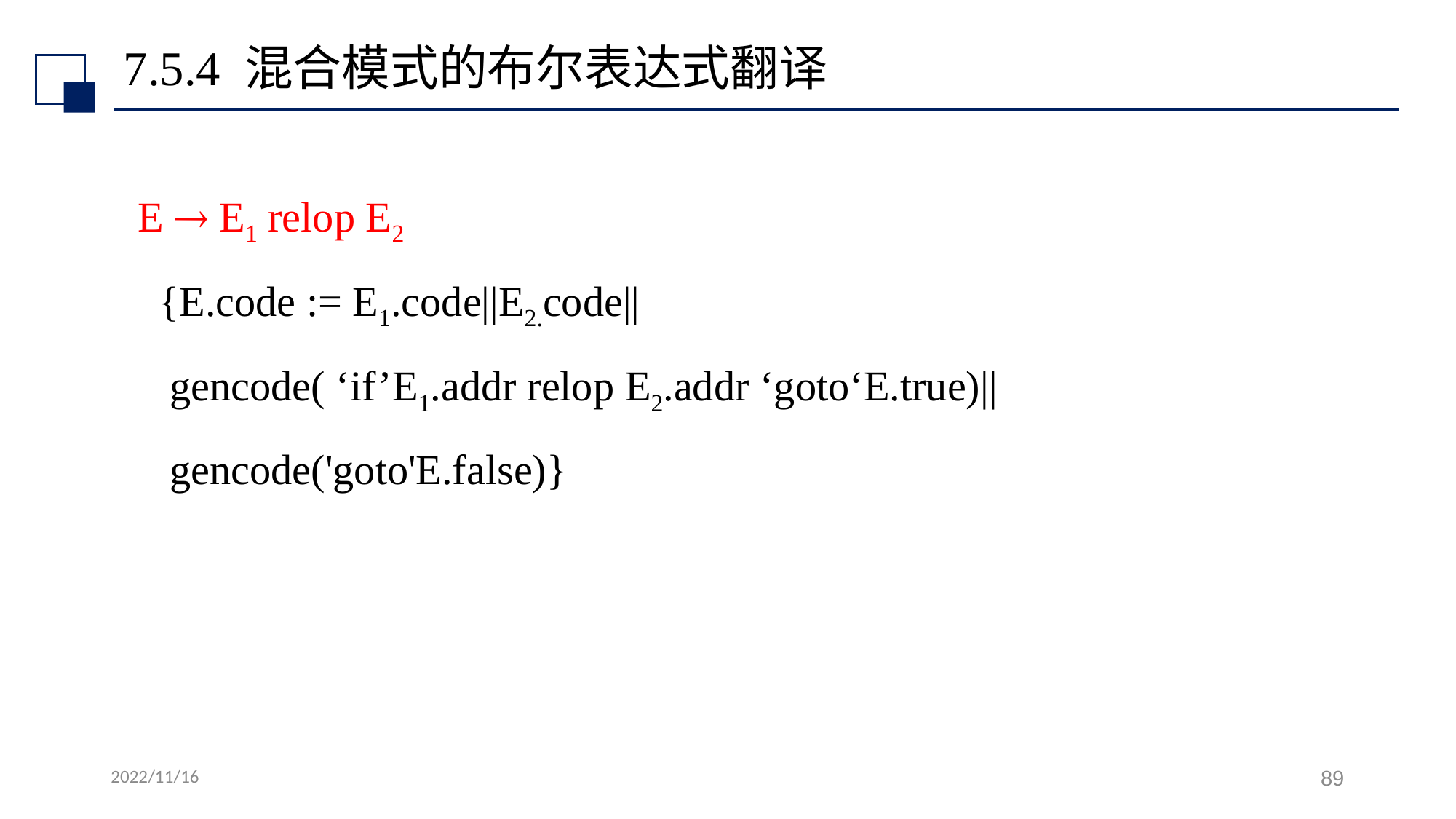

# 7.5.4 混合模式的布尔表达式翻译
E → E1 relop E2
  {E.code := E1.code||E2.code||
   gencode( ‘if’E1.addr relop E2.addr ‘goto‘E.true)||
   gencode('goto'E.false)}
2022/11/16
89